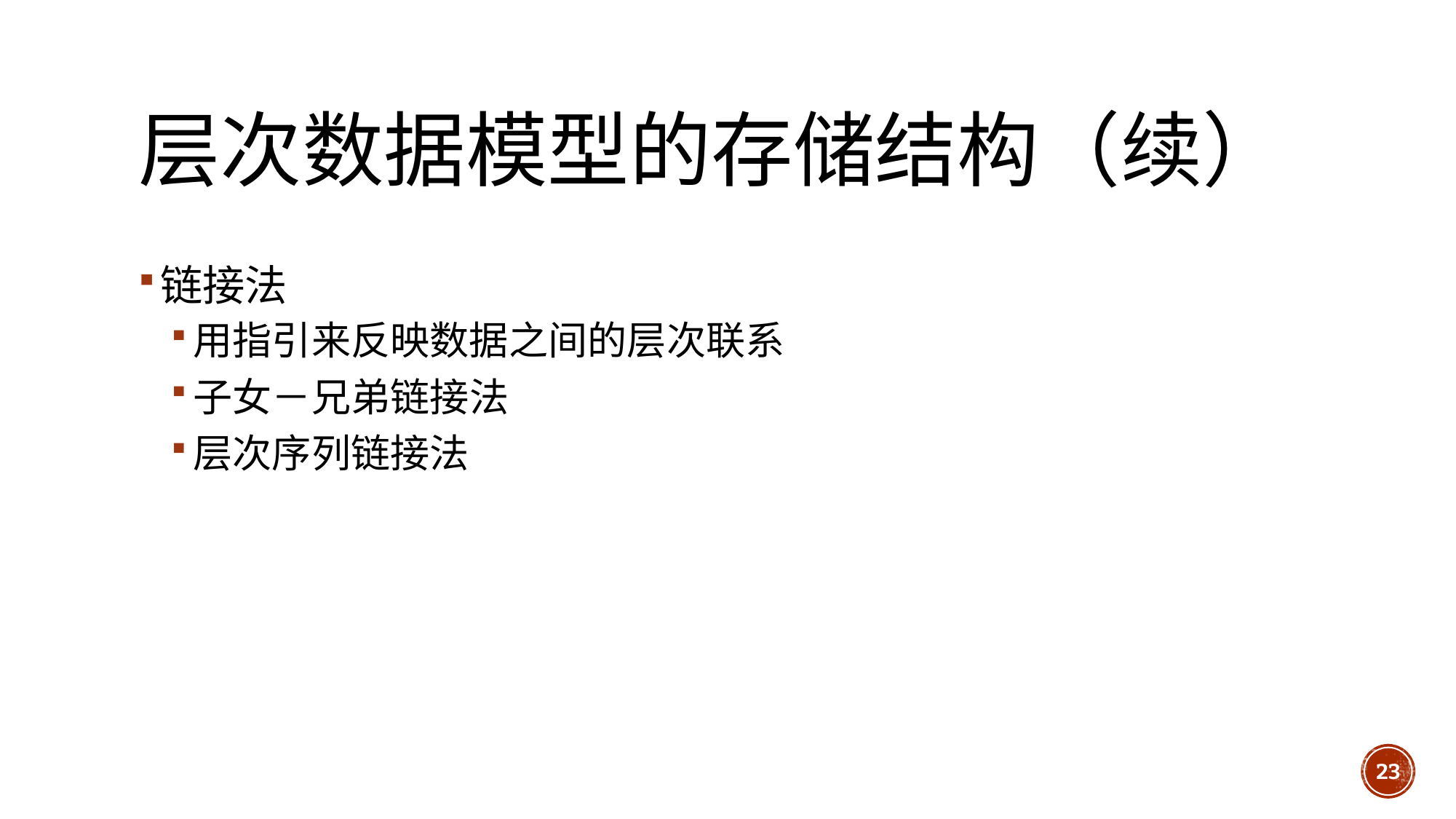

# 层次数据模型的存储结构（续）
链接法
用指引来反映数据之间的层次联系
子女－兄弟链接法
层次序列链接法
23